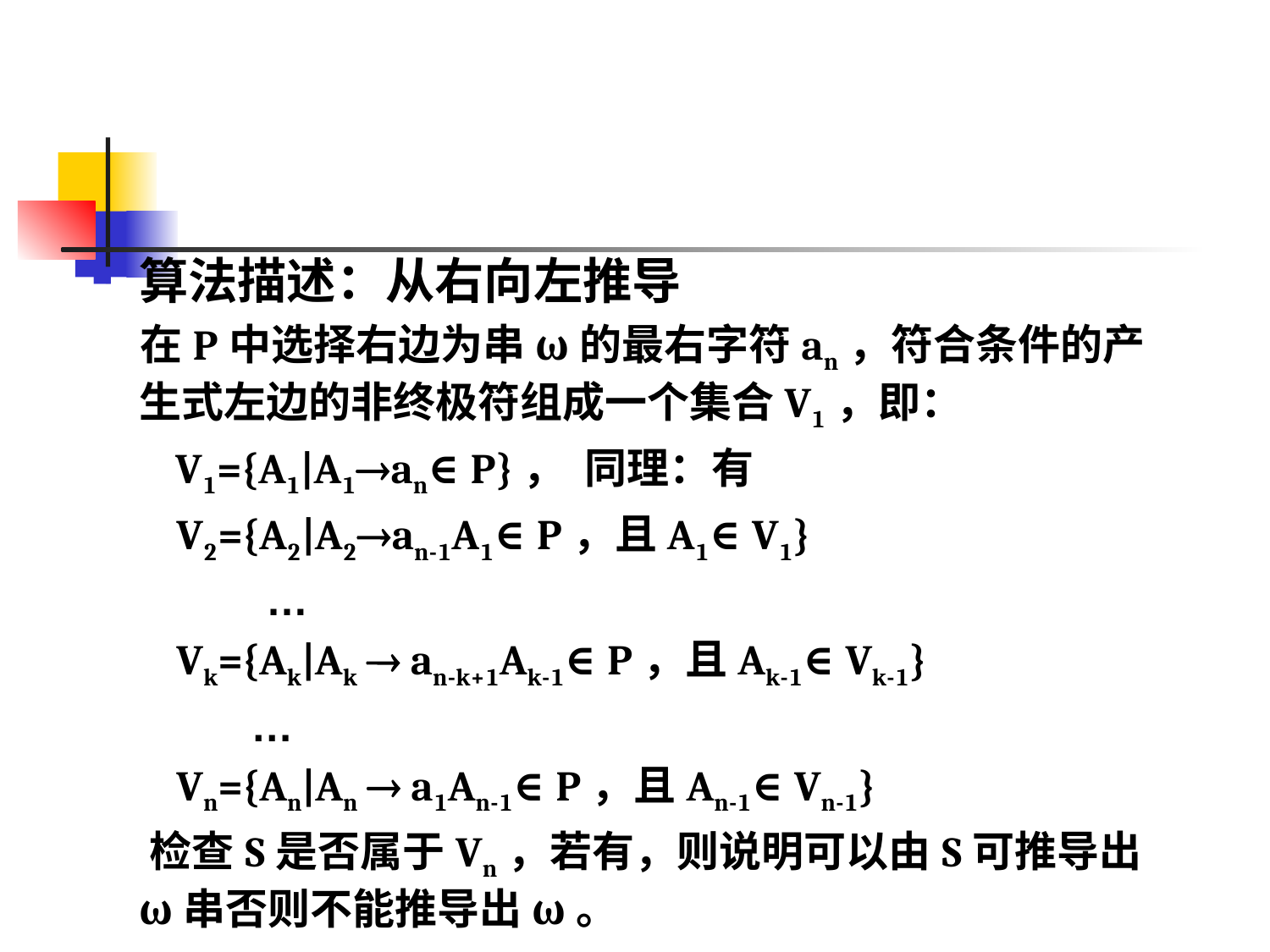

#
算法描述：从右向左推导
     在P中选择右边为串ω的最右字符an，符合条件的产生式左边的非终极符组成一个集合V1，即：
         V1={A1|A1→an∈P}，  同理：有
	    V2={A2|A2→an-1A1∈P，且A1∈V1}
	    	…
	    Vk={Ak|Ak → an-k+1Ak-1∈P，且Ak-1∈Vk-1}
	            …
	    Vn={An|An → a1An-1∈P，且An-1∈Vn-1}
     检查S是否属于Vn，若有，则说明可以由S可推导出ω串否则不能推导出ω。